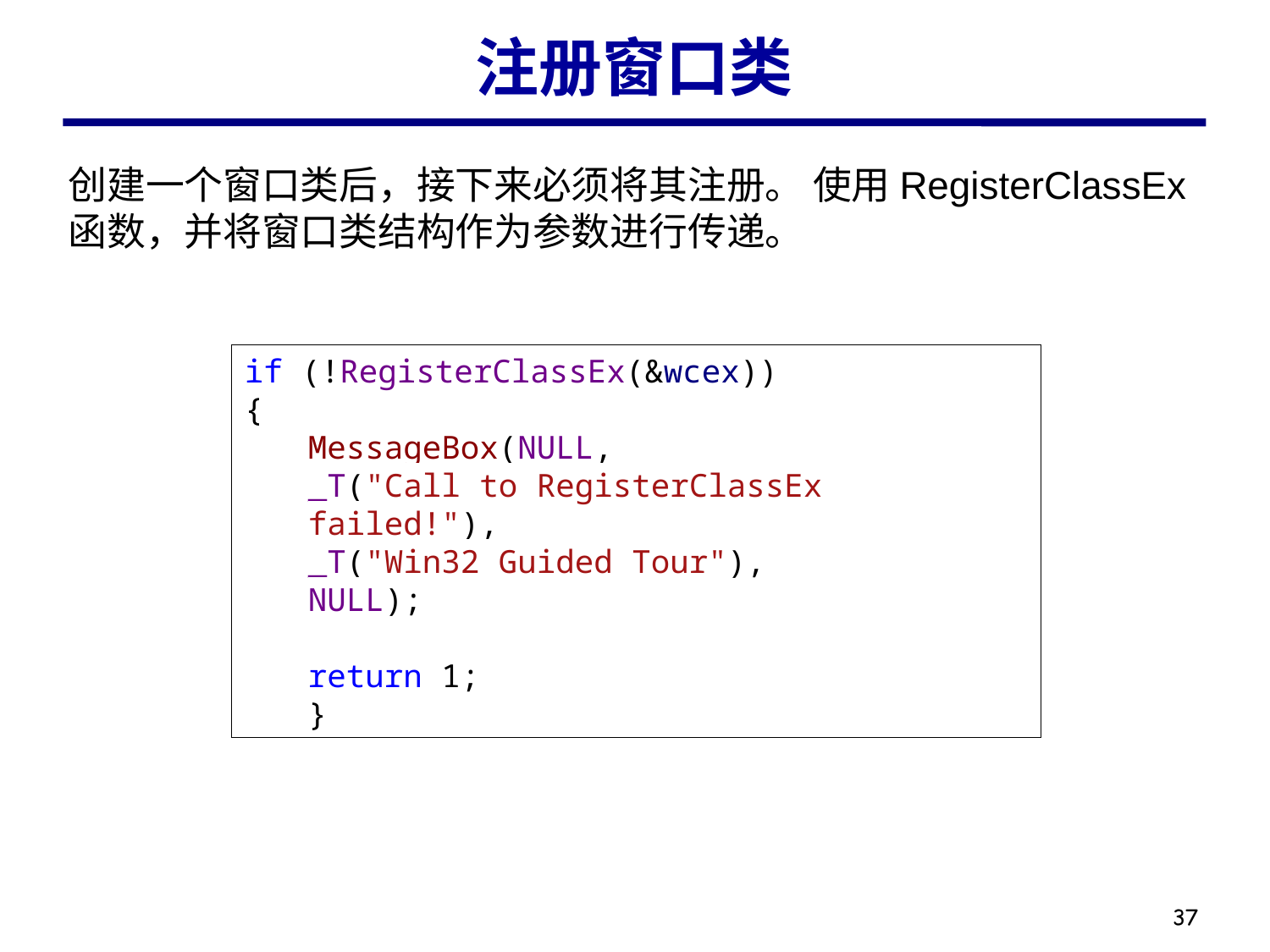

# 注册窗口类
创建一个窗口类后，接下来必须将其注册。 使用RegisterClassEx 函数，并将窗口类结构作为参数进行传递。
if (!RegisterClassEx(&wcex))
{
MessageBox(NULL,
_T("Call to RegisterClassEx failed!"),
_T("Win32 Guided Tour"),
NULL);

return 1;
}